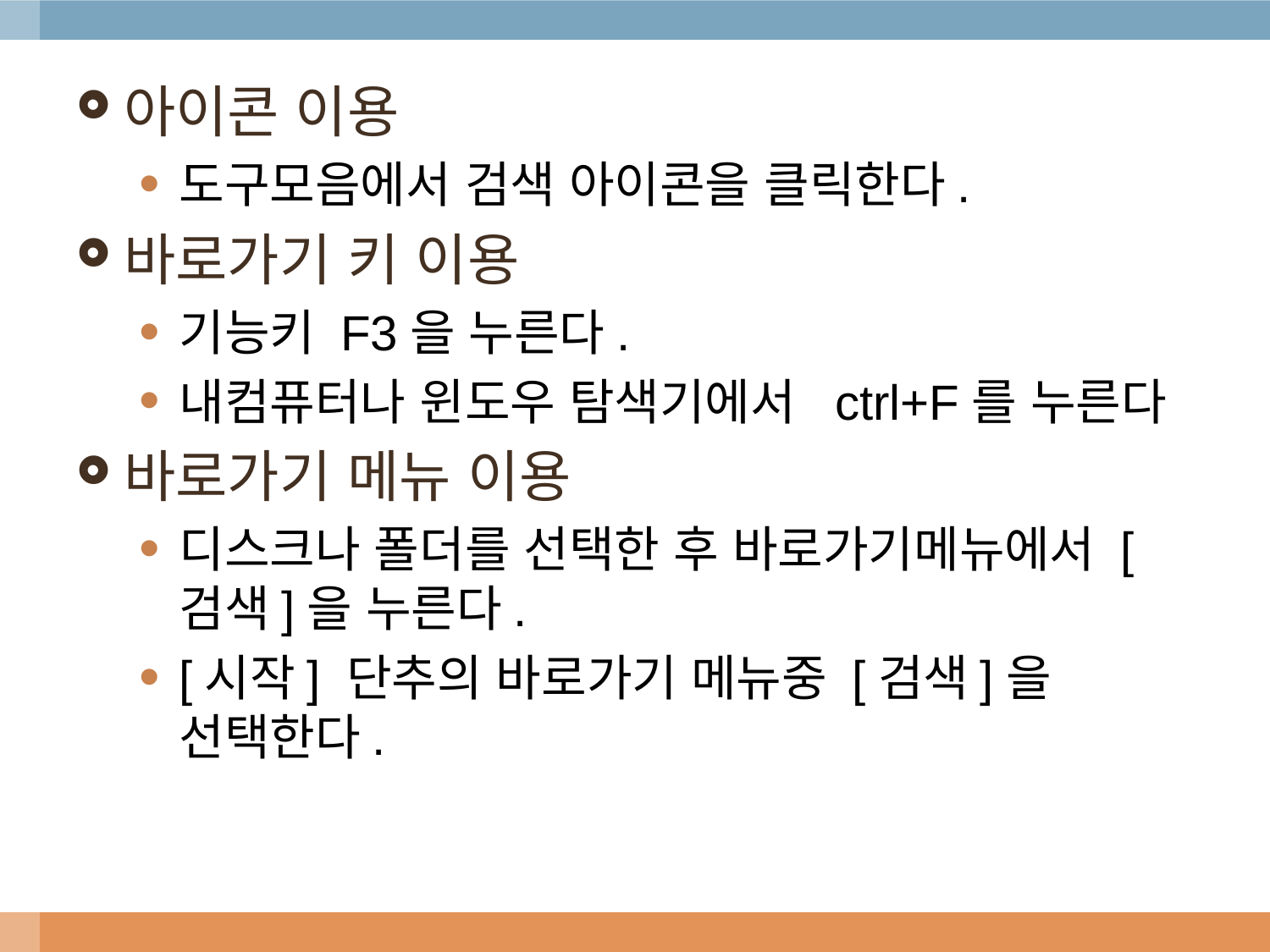

아이콘 이용
도구모음에서 검색 아이콘을 클릭한다.
바로가기 키 이용
기능키 F3을 누른다.
내컴퓨터나 윈도우 탐색기에서  ctrl+F를 누른다
바로가기 메뉴 이용
디스크나 폴더를 선택한 후 바로가기메뉴에서 [검색]을 누른다.
[시작] 단추의 바로가기 메뉴중 [검색]을 선택한다.